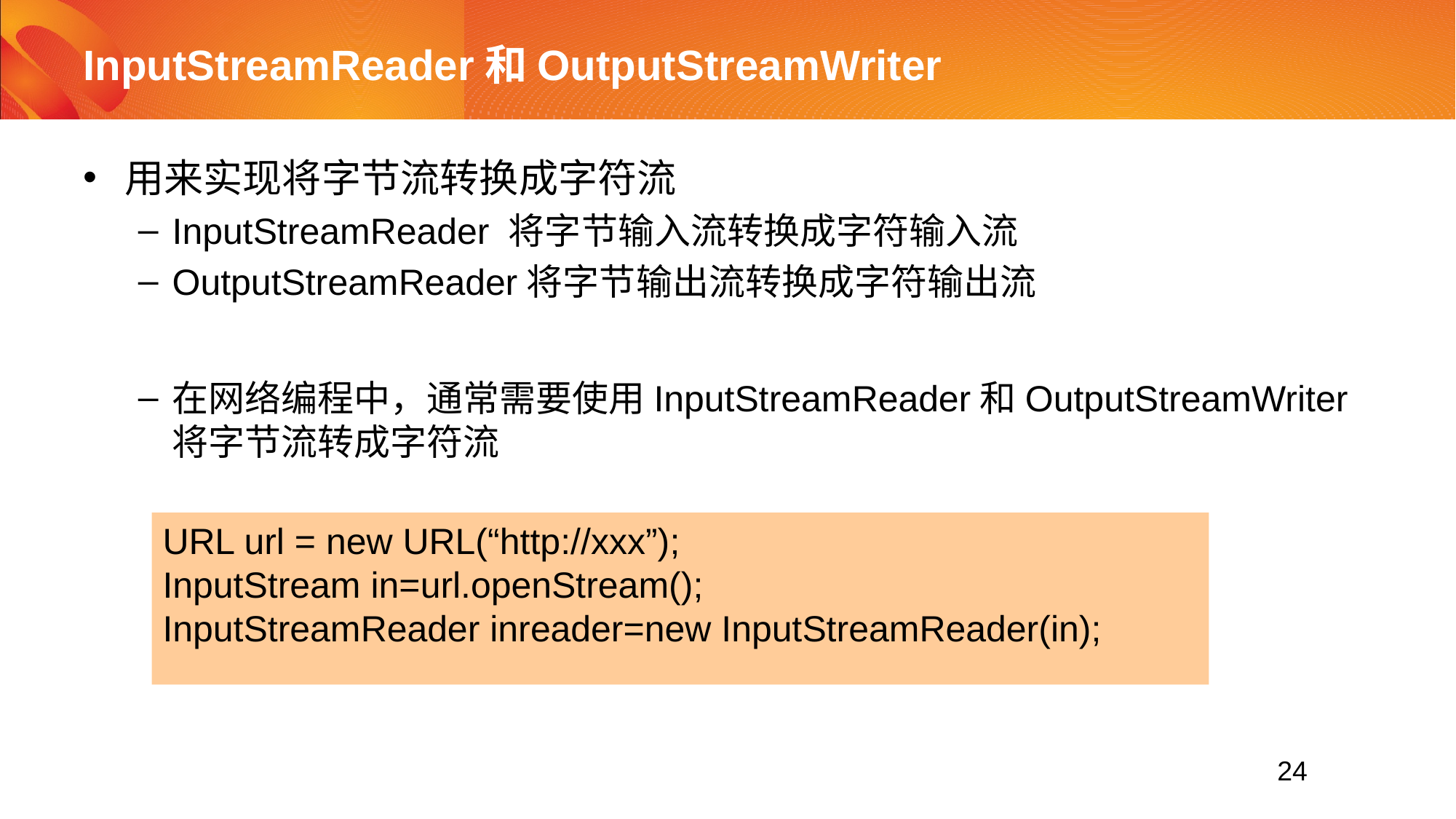

# InputStreamReader和OutputStreamWriter
用来实现将字节流转换成字符流
InputStreamReader 将字节输入流转换成字符输入流
OutputStreamReader将字节输出流转换成字符输出流

在网络编程中，通常需要使用InputStreamReader和OutputStreamWriter将字节流转成字符流

URL url = new URL(“http://xxx”);
InputStream in=url.openStream();
InputStreamReader inreader=new InputStreamReader(in);